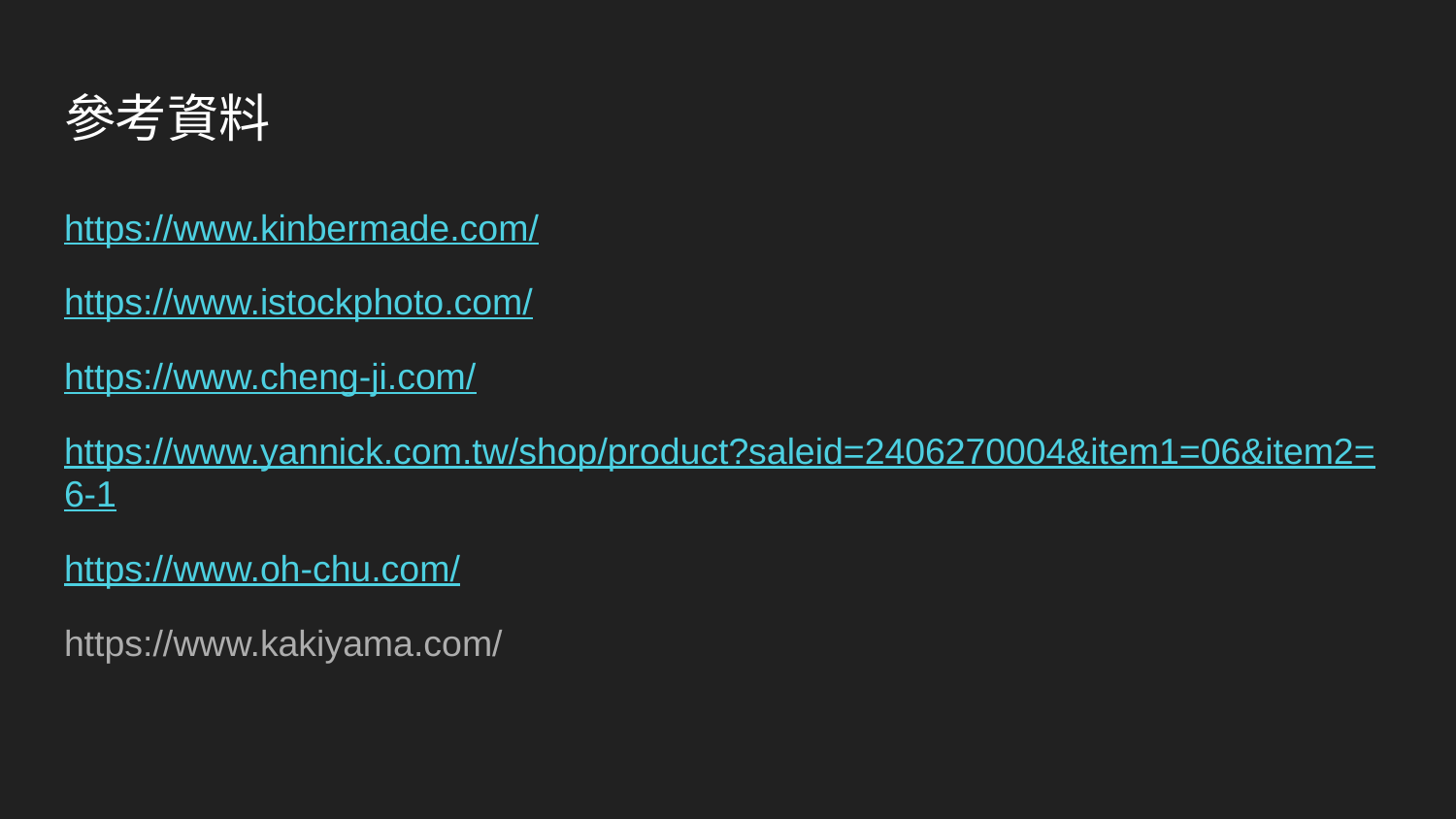

# 參考資料
https://www.kinbermade.com/
https://www.istockphoto.com/
https://www.cheng-ji.com/
https://www.yannick.com.tw/shop/product?saleid=2406270004&item1=06&item2=6-1
https://www.oh-chu.com/
https://www.kakiyama.com/